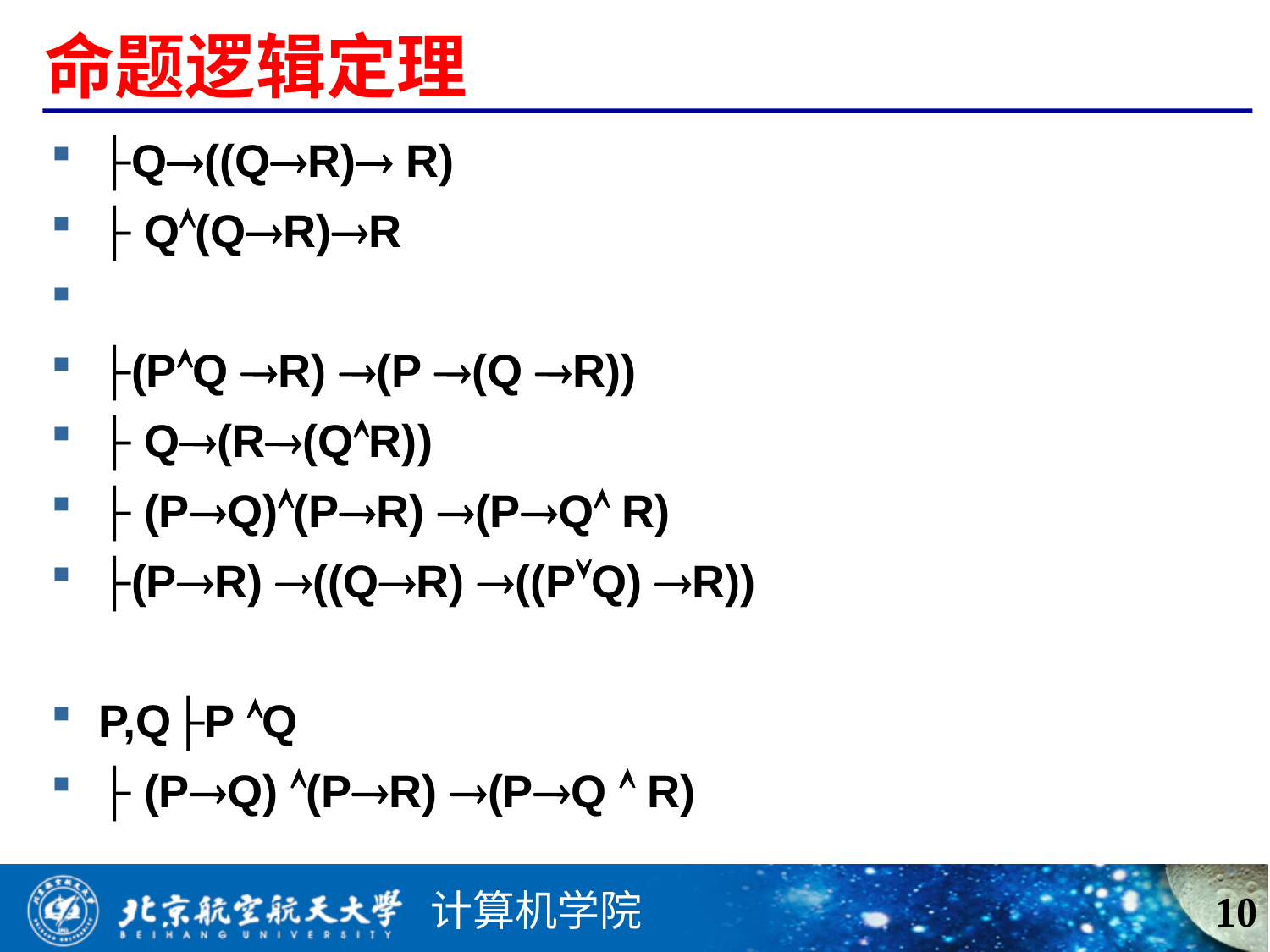

# 命题逻辑定理
├Q→((Q→R)→ R)
├ Q∧(Q→R)→R

├(P∧Q →R) →(P →(Q →R))
├ Q→(R→(Q∧R))
├ (P→Q)∧(P→R) →(P→Q∧ R)
├(P→R) →((Q→R) →((P∨Q) →R))

P,Q├P ∧Q
├ (P→Q) ∧(P→R) →(P→Q ∧ R)